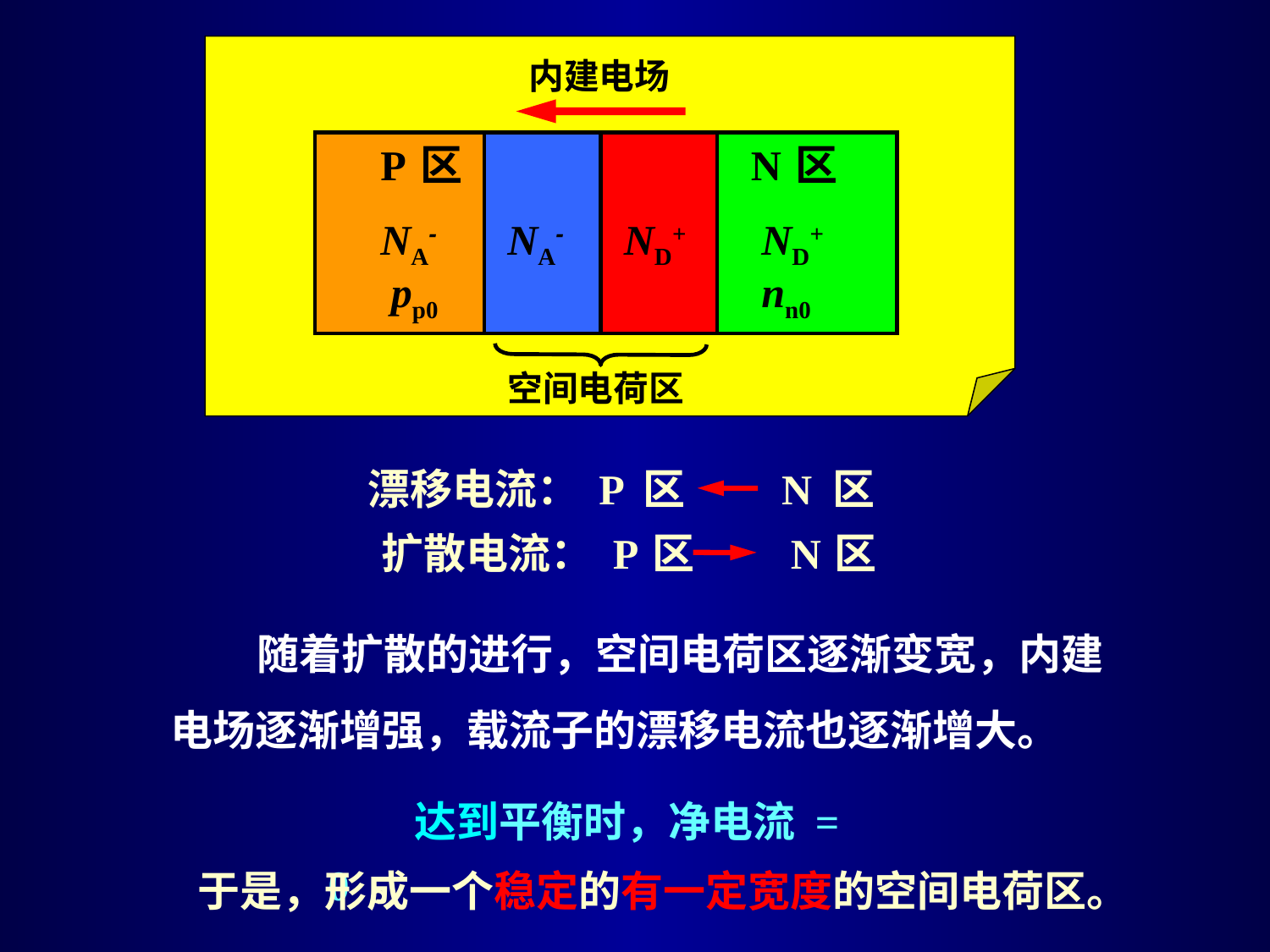

内建电场

P 区

N 区
NA-
NA-
ND+
ND+

pp0
nn0
空间电荷区
 漂移电流： P 区         N 区

      扩散电流： P 区         N 区

        随着扩散的进行，空间电荷区逐渐变宽，内建电场逐渐增强，载流子的漂移电流也逐渐增大。
        达到平衡时，净电流 = 0 。
于是，形成一个稳定的有一定宽度的空间电荷区。